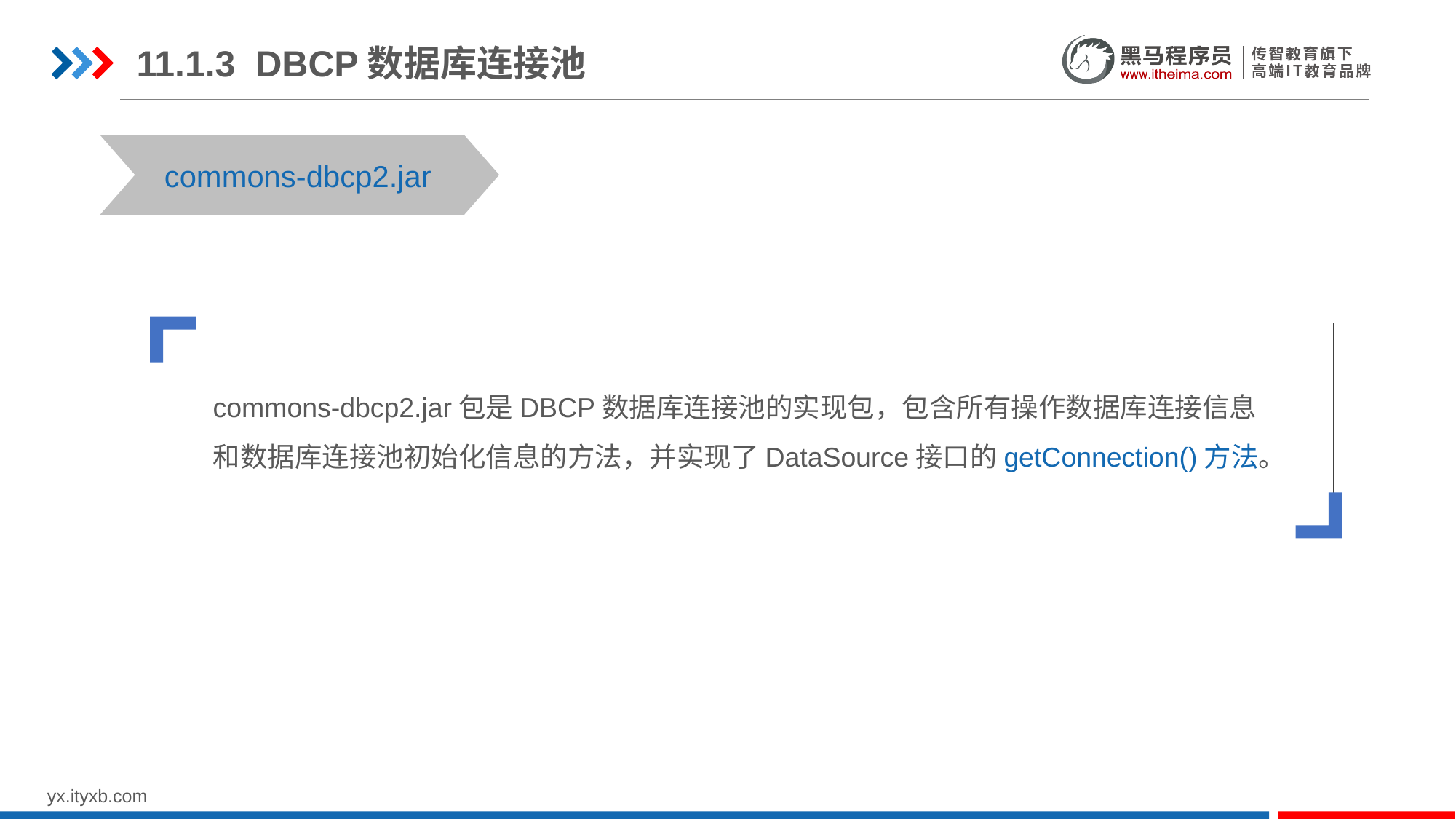

11.1.3  DBCP数据库连接池

STEP  01
STEP  03
commons-dbcp2.jar

commons-dbcp2.jar包是DBCP数据库连接池的实现包，包含所有操作数据库连接信息和数据库连接池初始化信息的方法，并实现了DataSource接口的getConnection()方法。